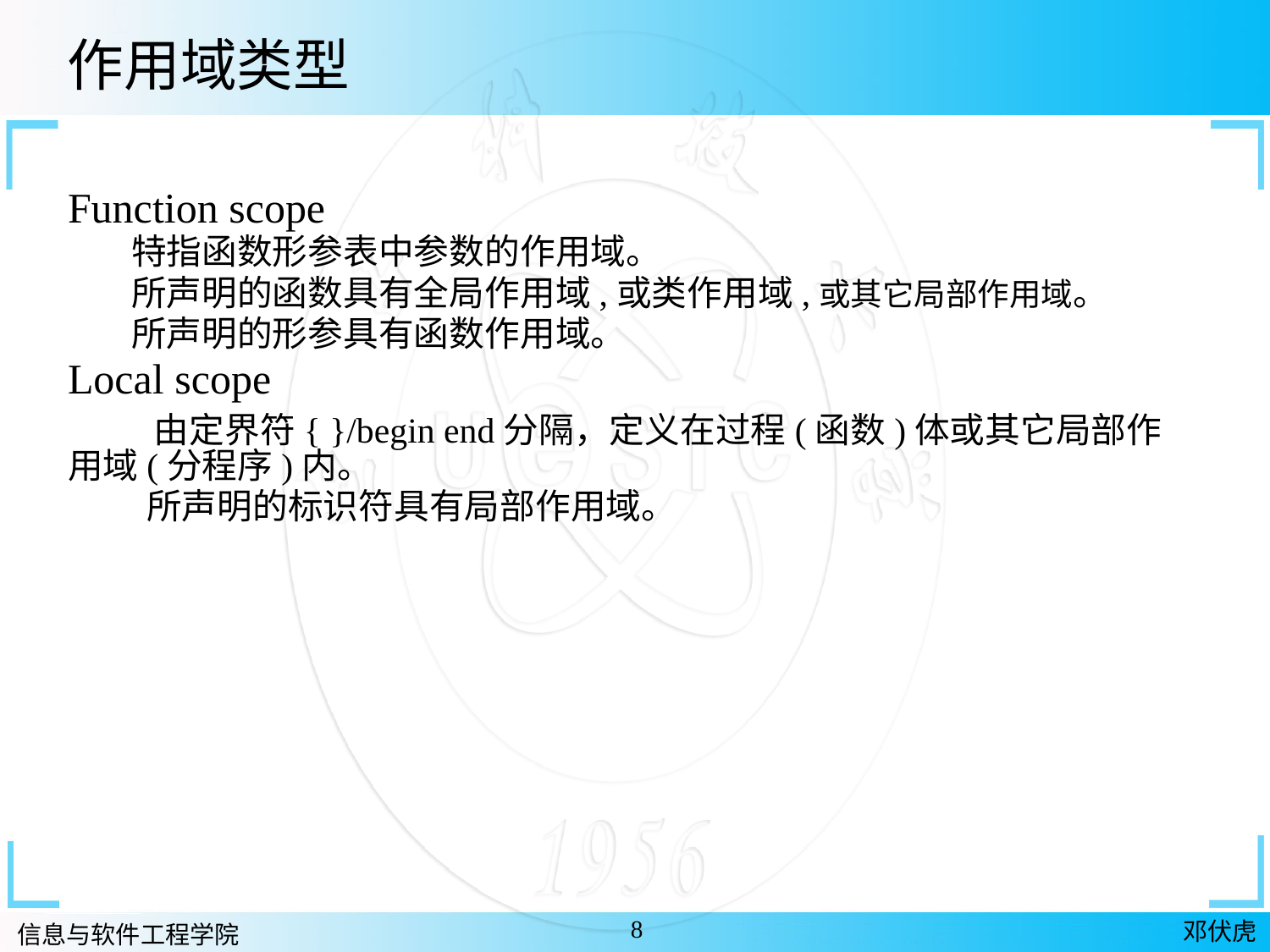

作用域类型

Function scope
特指函数形参表中参数的作用域。
所声明的函数具有全局作用域,或类作用域,或其它局部作用域。
所声明的形参具有函数作用域。
Local scope
        由定界符{ }/begin end分隔，定义在过程(函数)体或其它局部作用域(分程序)内。
         所声明的标识符具有局部作用域。

8
邓伏虎
信息与软件工程学院